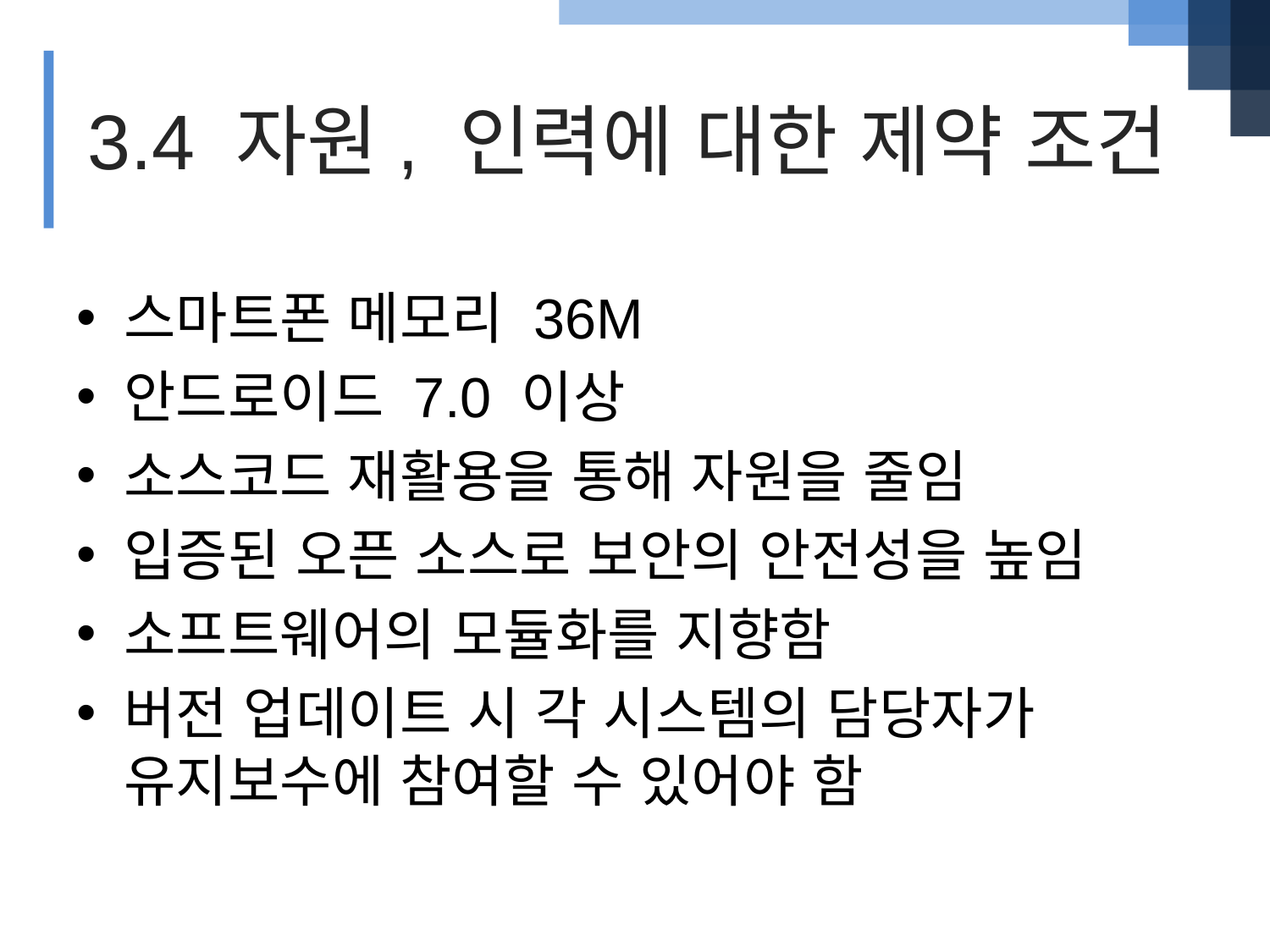

3.4 자원, 인력에 대한 제약 조건

스마트폰 메모리 36M
안드로이드 7.0 이상
소스코드 재활용을 통해 자원을 줄임
입증된 오픈 소스로 보안의 안전성을 높임
소프트웨어의 모듈화를 지향함
버전 업데이트 시 각 시스템의 담당자가 유지보수에 참여할 수 있어야 함